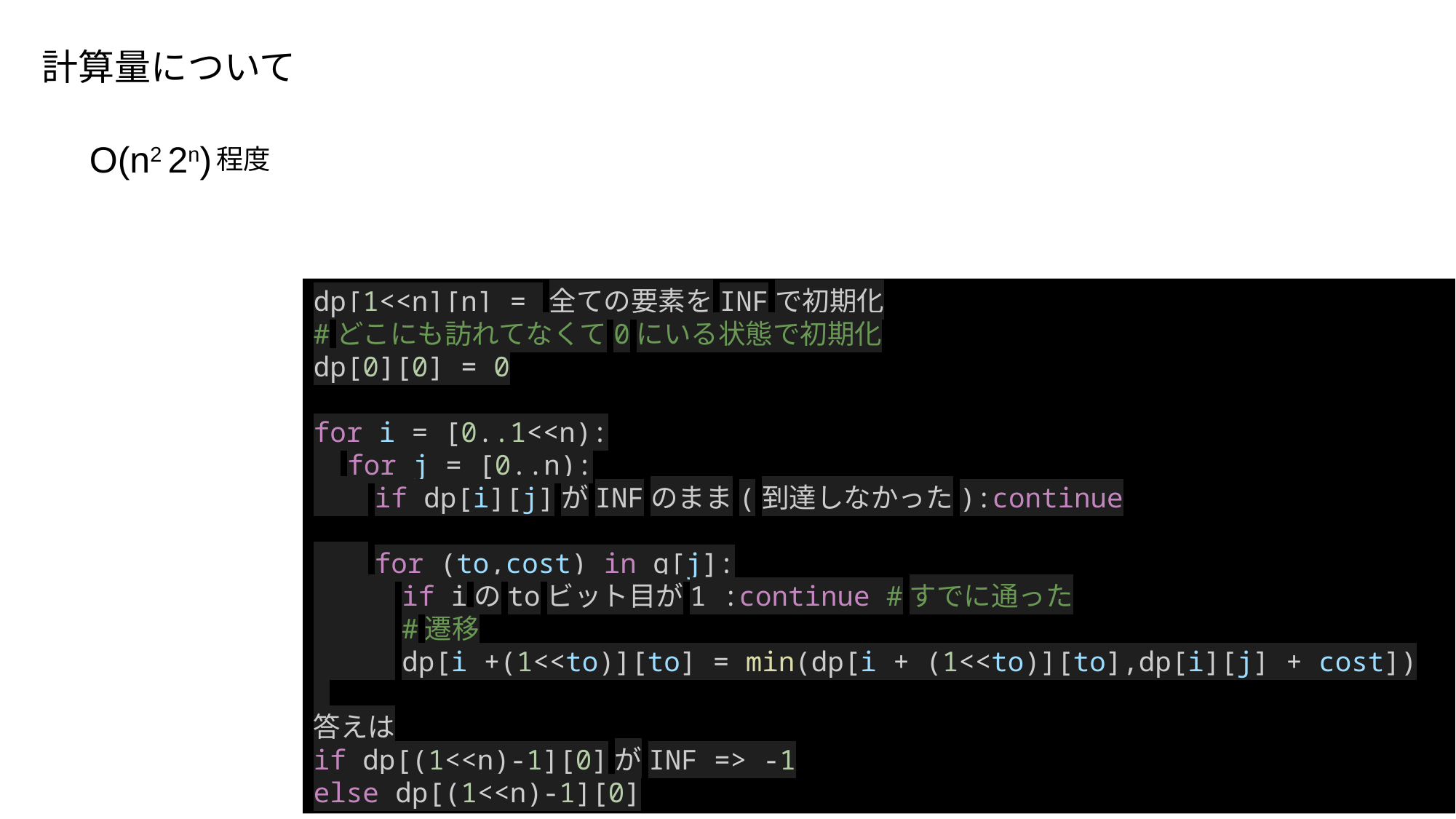

計算量について
O(n2 2n)
程度
dp[1<<n][n] = 全ての要素をINFで初期化
#どこにも訪れてなくて0にいる状態で初期化
dp[0][0] = 0

for i = [0..1<<n):
　for j = [0..n):
　　if dp[i][j]がINFのまま(到達しなかった):continue

　　for (to,cost) in g[j]:
　　　if iのtoビット目が1 :continue #すでに通った
　　　#遷移
　　　dp[i +(1<<to)][to] = min(dp[i + (1<<to)][to],dp[i][j] + cost])

答えは
if dp[(1<<n)-1][0]がINF => -1
else dp[(1<<n)-1][0]